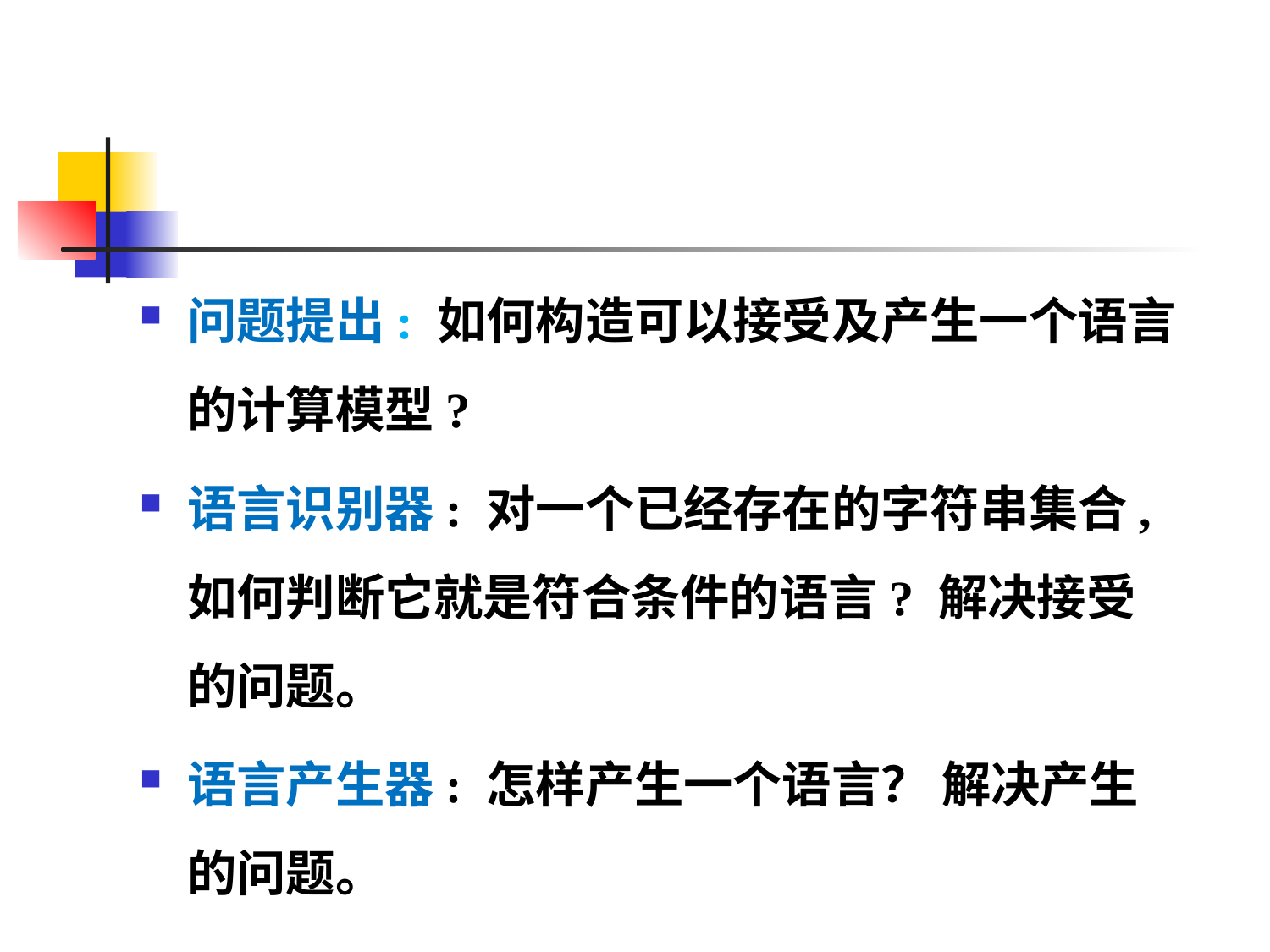

#
问题提出: 如何构造可以接受及产生一个语言的计算模型?
语言识别器: 对一个已经存在的字符串集合, 如何判断它就是符合条件的语言? 解决接受的问题。
语言产生器: 怎样产生一个语言？ 解决产生的问题。